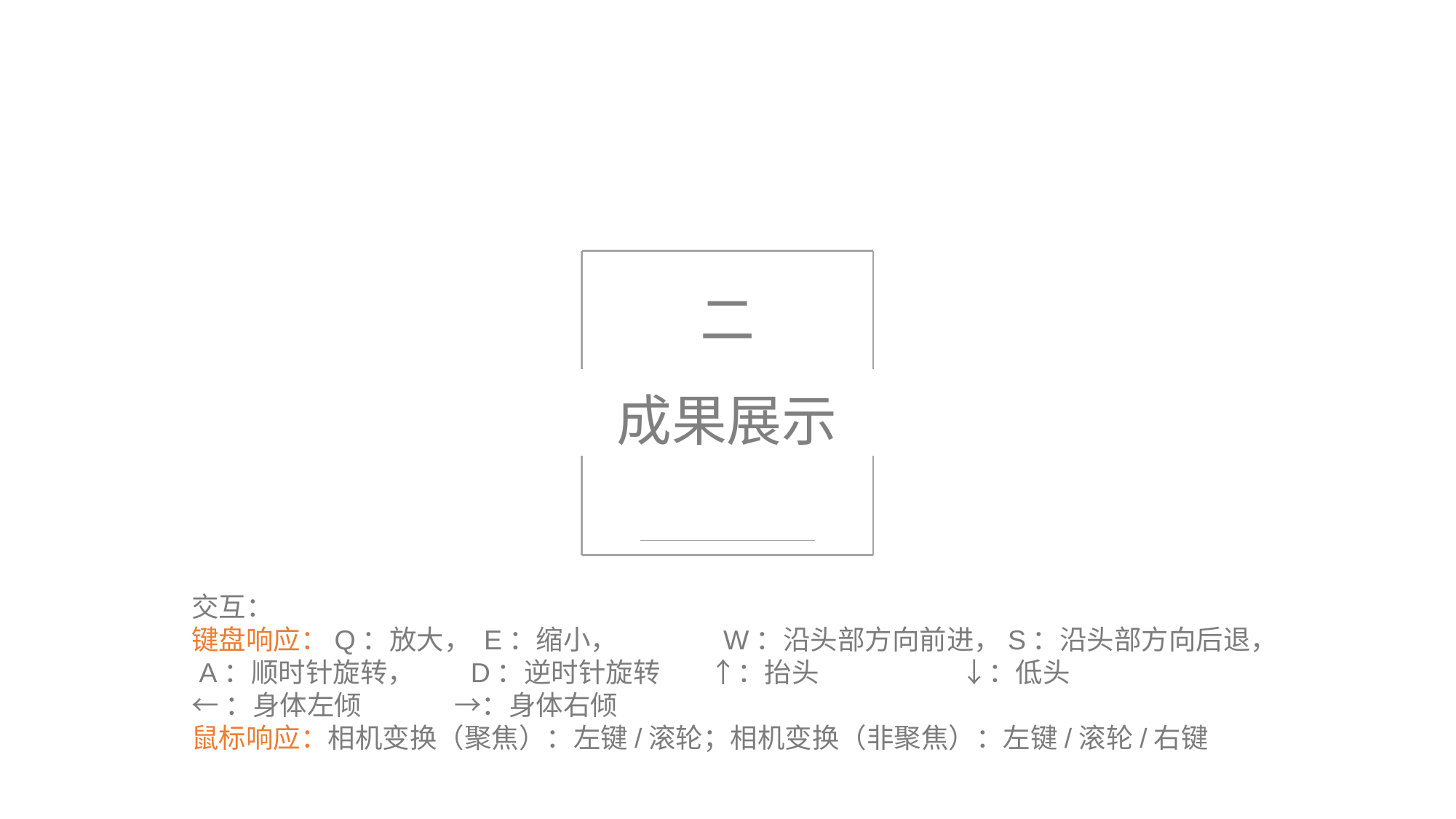

二
# 成果展示
交互：
键盘响应：Q：放大， E：缩小，                W：沿头部方向前进，S：沿头部方向后退，
 A：顺时针旋转，        D：逆时针旋转        ↑：抬头                       ↓：低头
←：身体左倾               →：身体右倾
鼠标响应：相机变换（聚焦）：左键/滚轮；相机变换（非聚焦）：左键/滚轮/右键